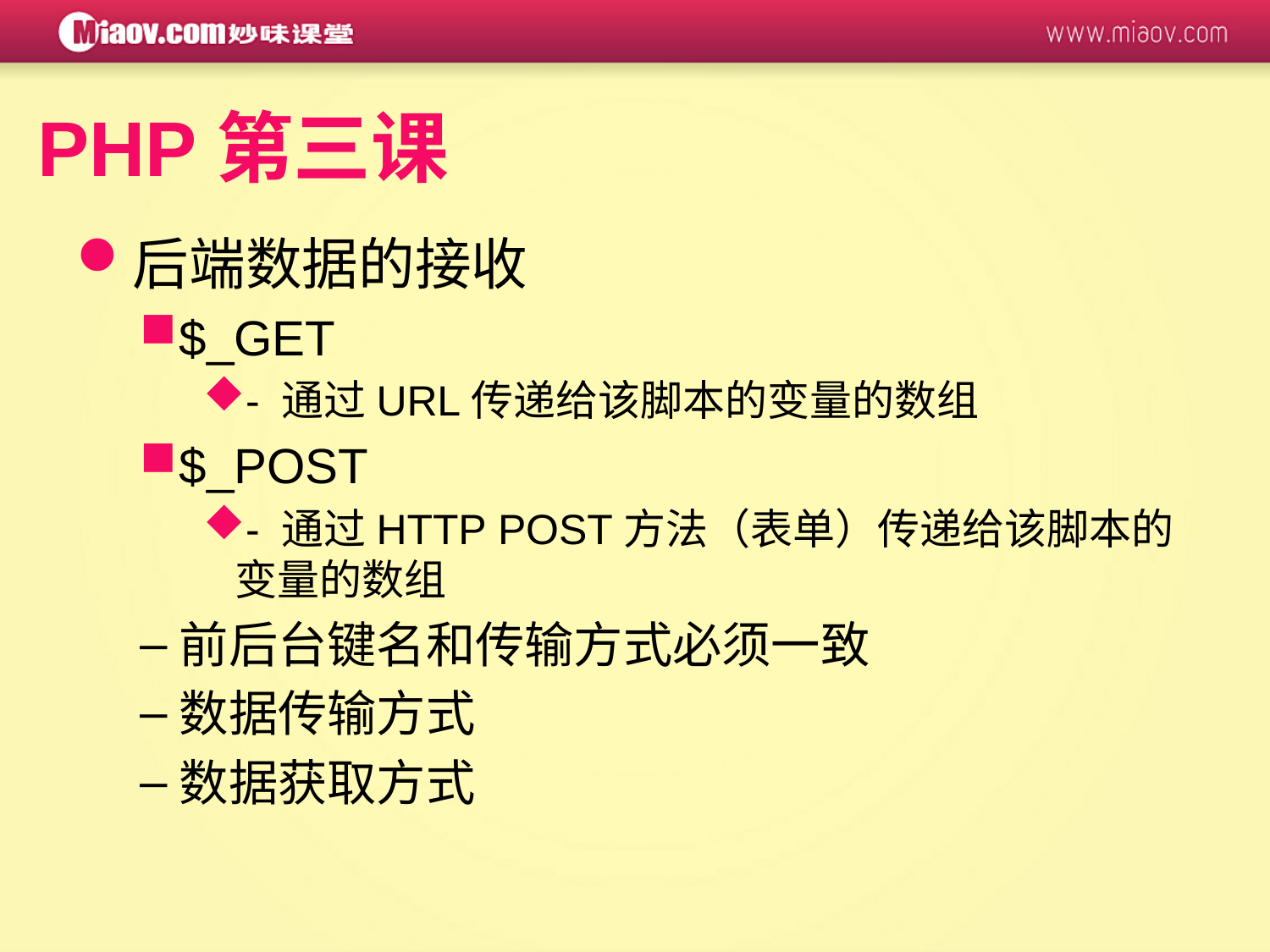

# PHP第三课
后端数据的接收
$_GET
- 通过URL传递给该脚本的变量的数组
$_POST
- 通过HTTP POST方法（表单）传递给该脚本的变量的数组
前后台键名和传输方式必须一致
数据传输方式
数据获取方式